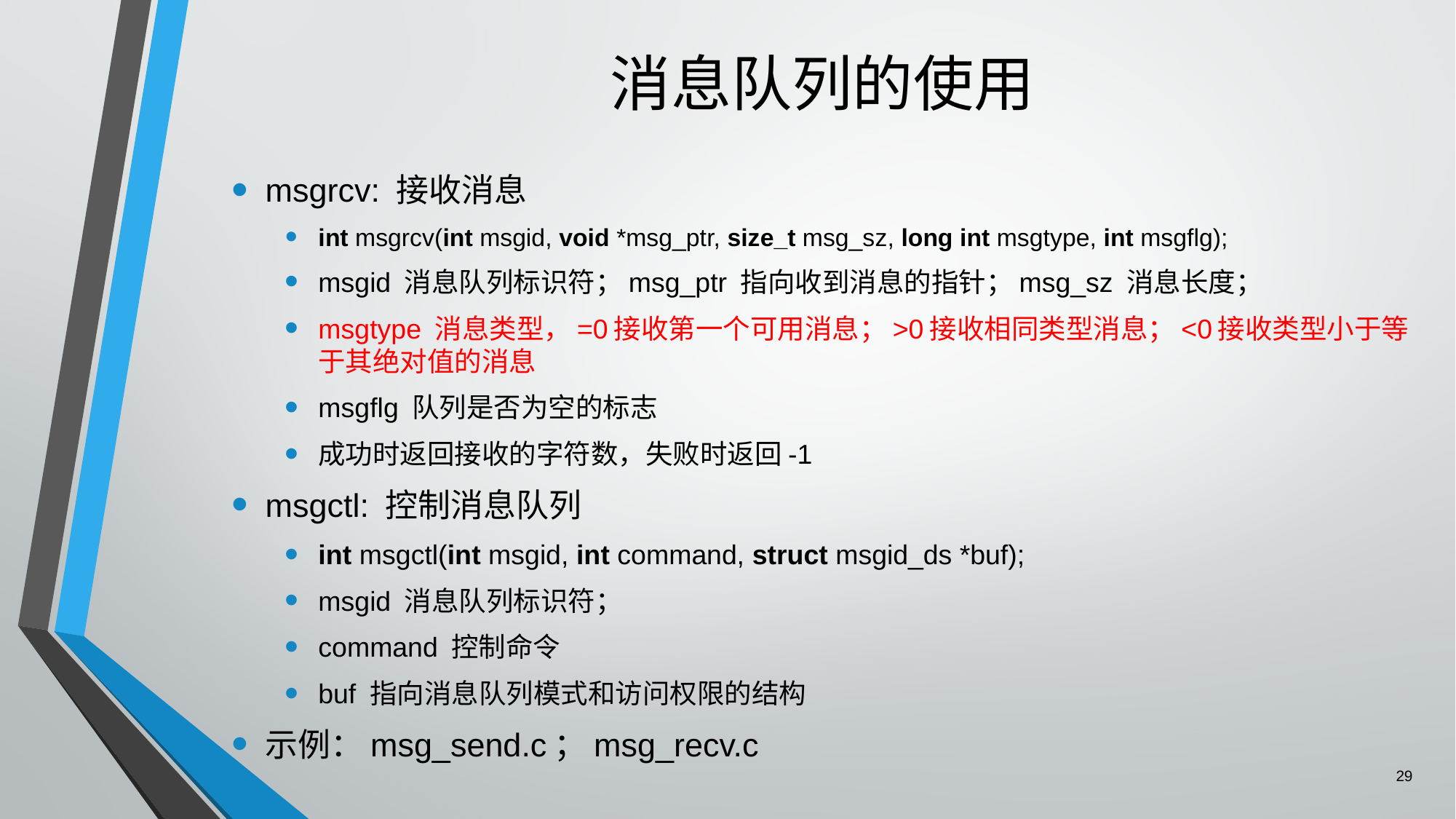

# 消息队列的使用
msgrcv: 接收消息
int msgrcv(int msgid, void *msg_ptr, size_t msg_sz, long int msgtype, int msgflg);
msgid 消息队列标识符；msg_ptr 指向收到消息的指针；msg_sz 消息长度；
msgtype 消息类型，=0接收第一个可用消息；>0接收相同类型消息；<0接收类型小于等于其绝对值的消息
msgflg 队列是否为空的标志
成功时返回接收的字符数，失败时返回-1
msgctl: 控制消息队列
int msgctl(int msgid, int command, struct msgid_ds *buf);
msgid 消息队列标识符；
command 控制命令
buf 指向消息队列模式和访问权限的结构
示例：msg_send.c；msg_recv.c
29